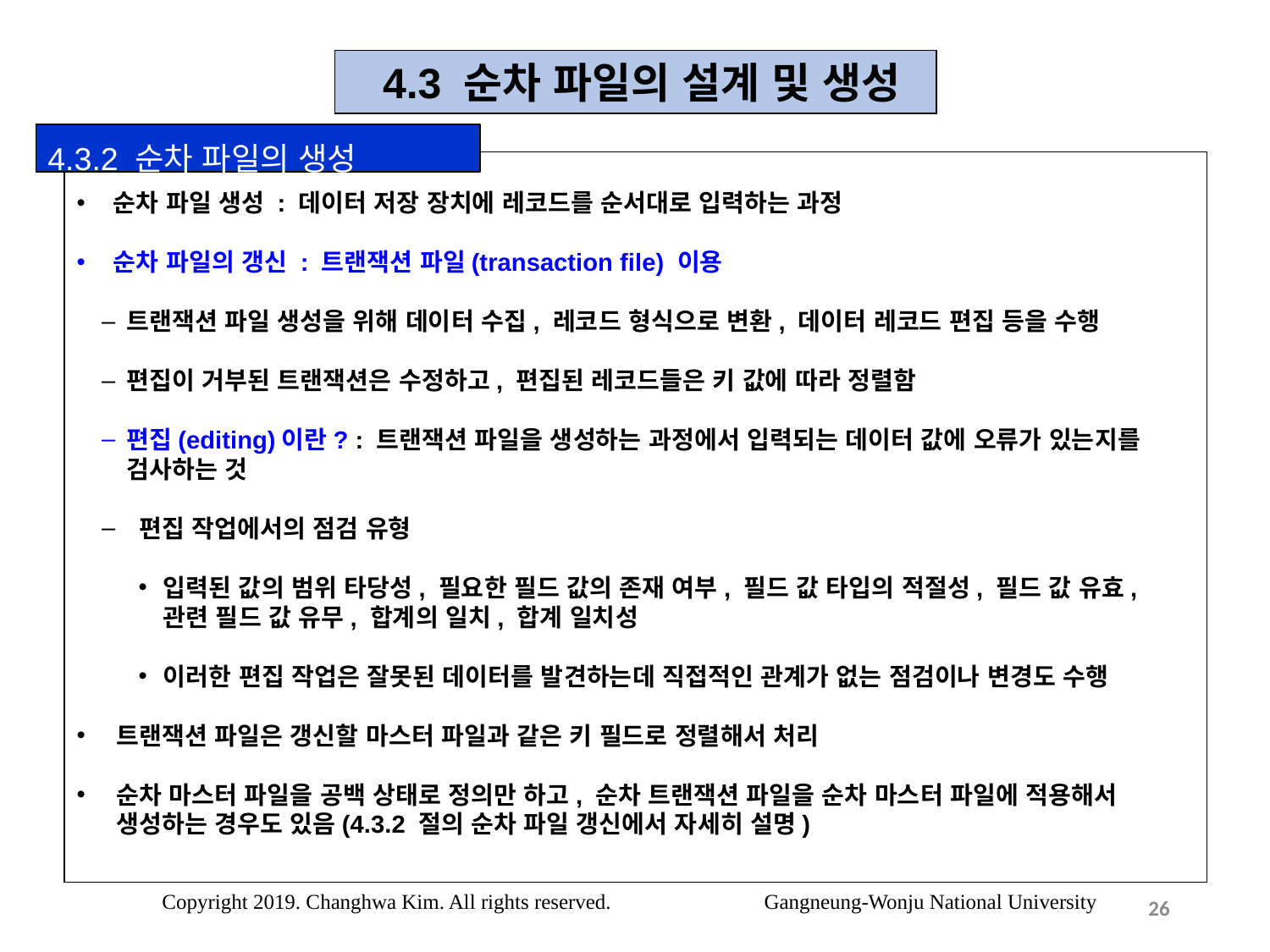

4.3 순차 파일의 설계 및 생성
4.3.2 순차 파일의 생성

순차 파일 생성 : 데이터 저장 장치에 레코드를 순서대로 입력하는 과정

순차 파일의 갱신 : 트랜잭션 파일(transaction file) 이용

트랜잭션 파일 생성을 위해 데이터 수집, 레코드 형식으로 변환, 데이터 레코드 편집 등을 수행

편집이 거부된 트랜잭션은 수정하고, 편집된 레코드들은 키 값에 따라 정렬함

편집(editing)이란? : 트랜잭션 파일을 생성하는 과정에서 입력되는 데이터 값에 오류가 있는지를 검사하는 것

 편집 작업에서의 점검 유형

입력된 값의 범위 타당성, 필요한 필드 값의 존재 여부, 필드 값 타입의 적절성, 필드 값 유효, 관련 필드 값 유무, 합계의 일치, 합계 일치성

이러한 편집 작업은 잘못된 데이터를 발견하는데 직접적인 관계가 없는 점검이나 변경도 수행

트랜잭션 파일은 갱신할 마스터 파일과 같은 키 필드로 정렬해서 처리

순차 마스터 파일을 공백 상태로 정의만 하고, 순차 트랜잭션 파일을 순차 마스터 파일에 적용해서 생성하는 경우도 있음(4.3.2 절의 순차 파일 갱신에서 자세히 설명)

Copyright 2019. Changhwa Kim. All rights reserved.                             Gangneung-Wonju National University
26